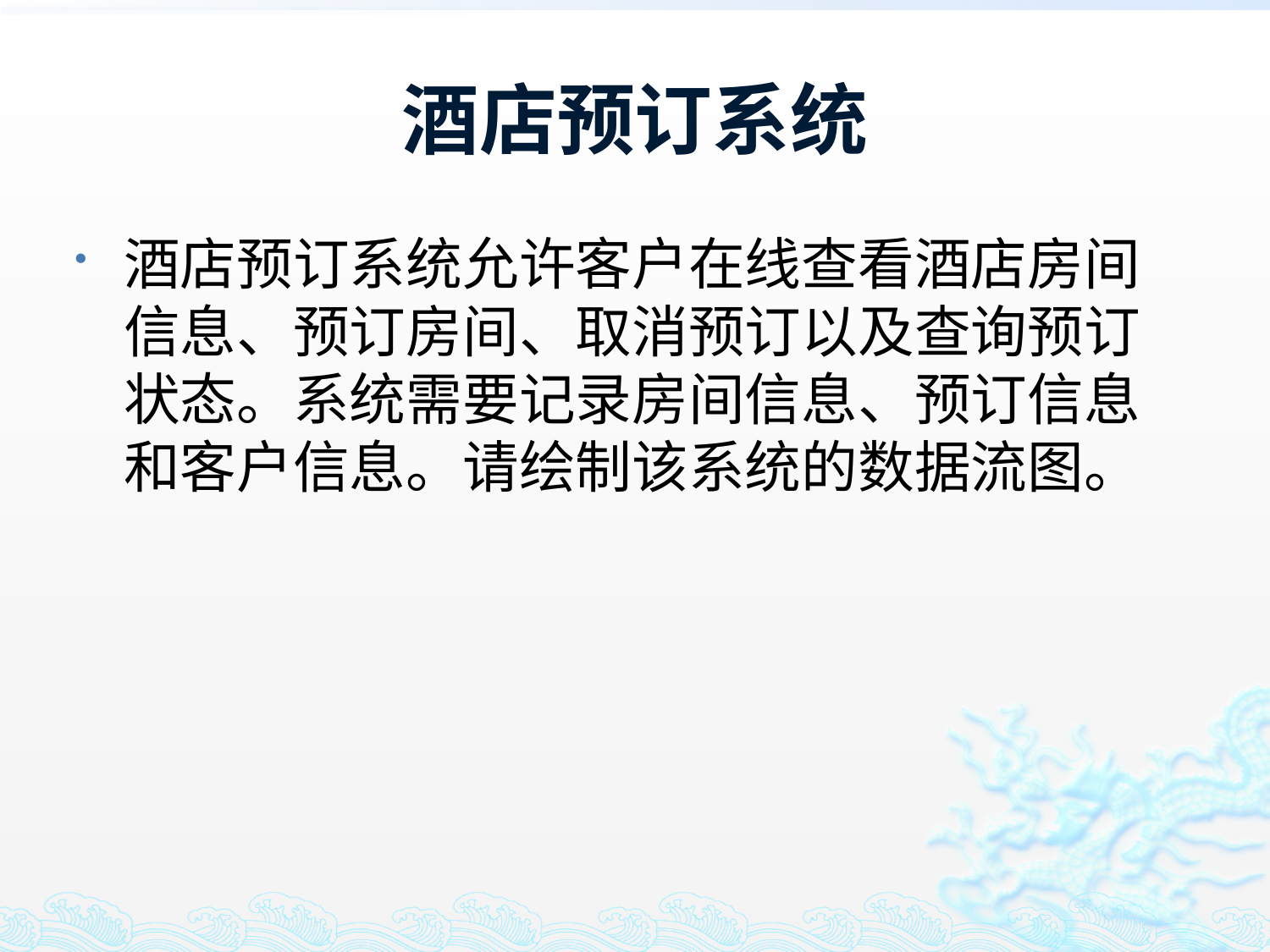

# 酒店预订系统
酒店预订系统允许客户在线查看酒店房间信息、预订房间、取消预订以及查询预订状态。系统需要记录房间信息、预订信息和客户信息。请绘制该系统的数据流图。